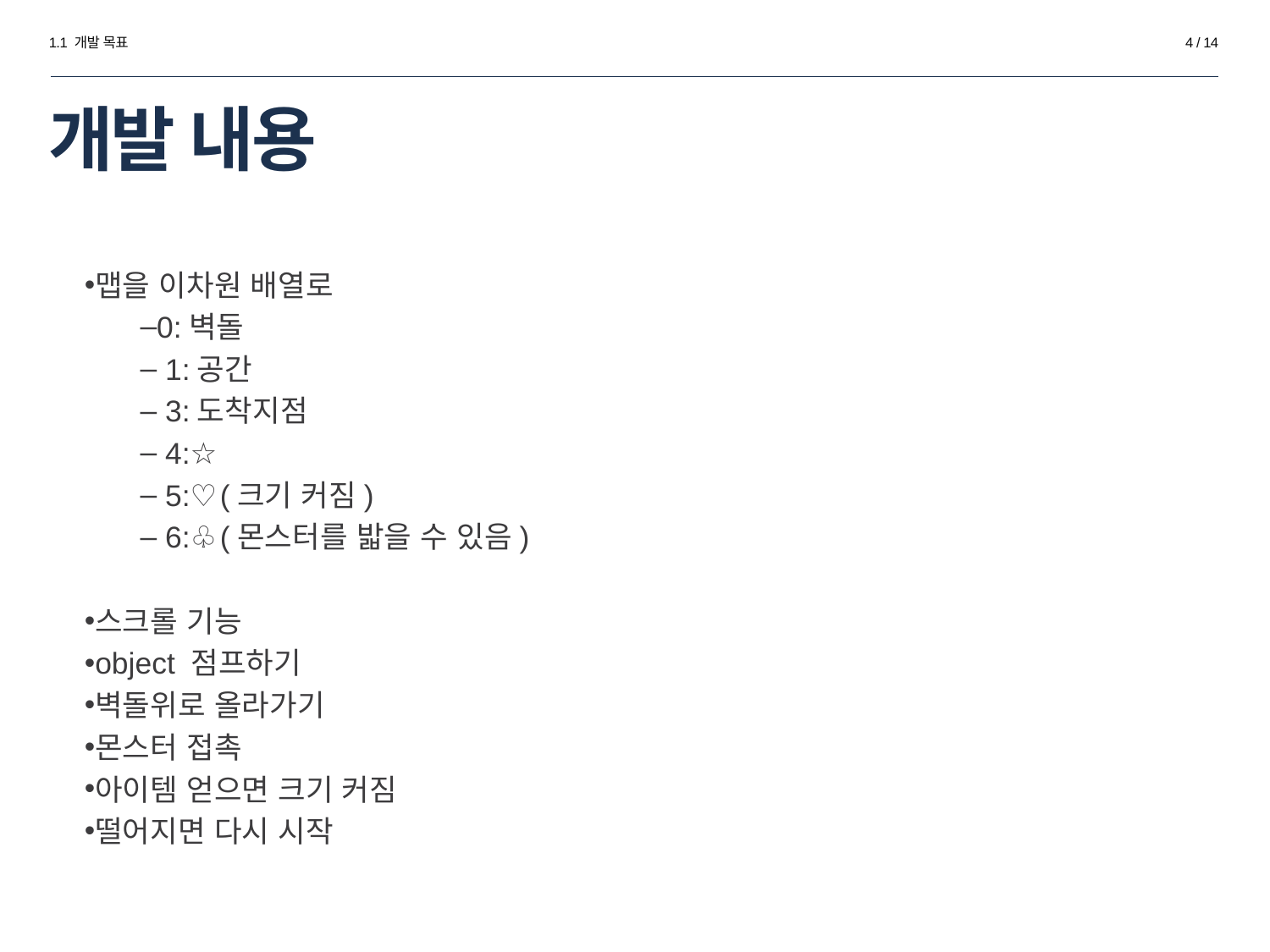

1.1 개발 목표
4 / 14
# 개발 내용

맵을 이차원 배열로
0:벽돌
 1:공간
 3:도착지점
 4:☆
 5:♡(크기 커짐)
 6:♧(몬스터를 밟을 수 있음)

스크롤 기능
object 점프하기
벽돌위로 올라가기
몬스터 접촉
아이템 얻으면 크기 커짐
떨어지면 다시 시작